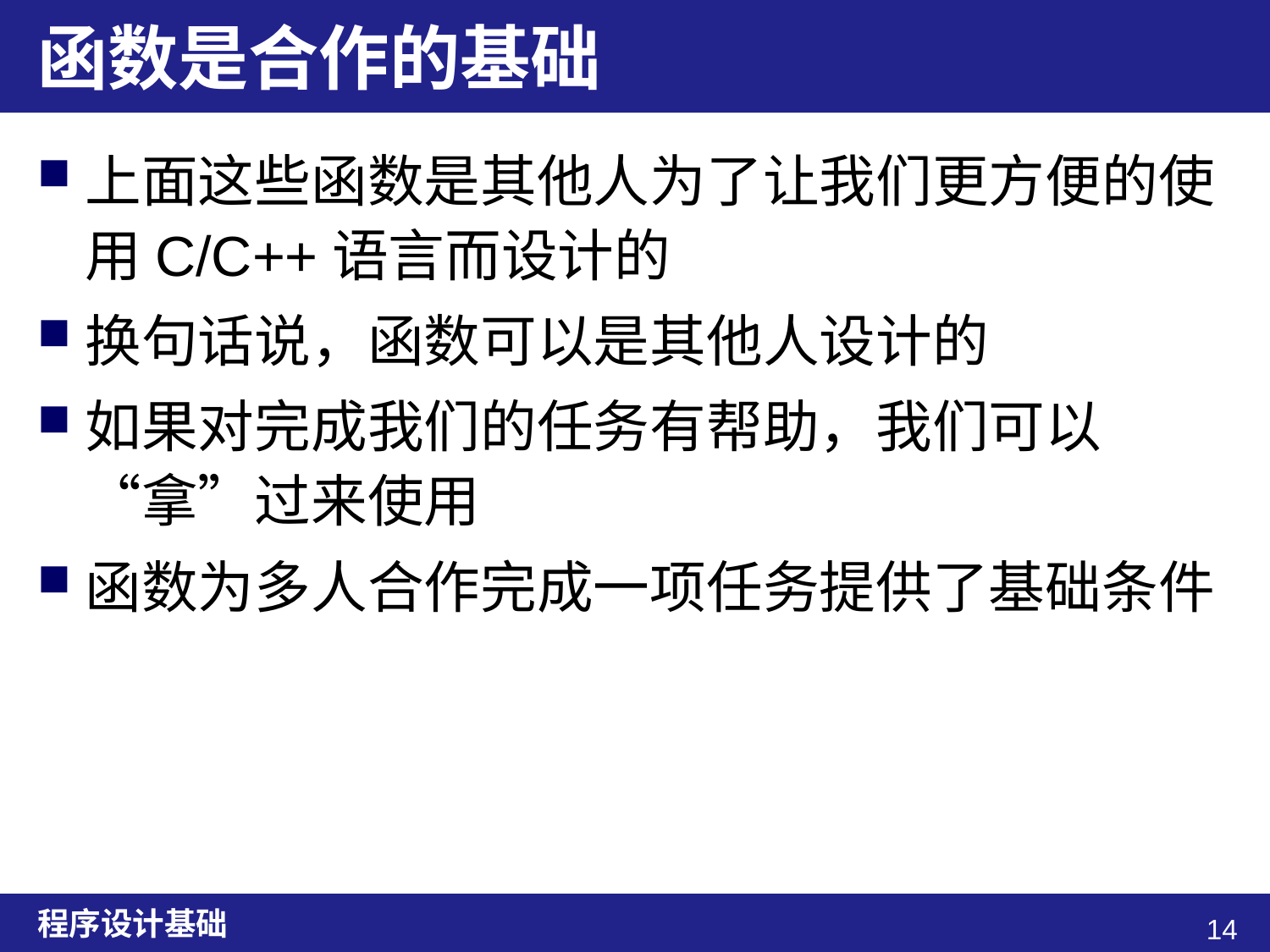

# 函数是合作的基础
上面这些函数是其他人为了让我们更方便的使用C/C++语言而设计的
换句话说，函数可以是其他人设计的
如果对完成我们的任务有帮助，我们可以“拿”过来使用
函数为多人合作完成一项任务提供了基础条件